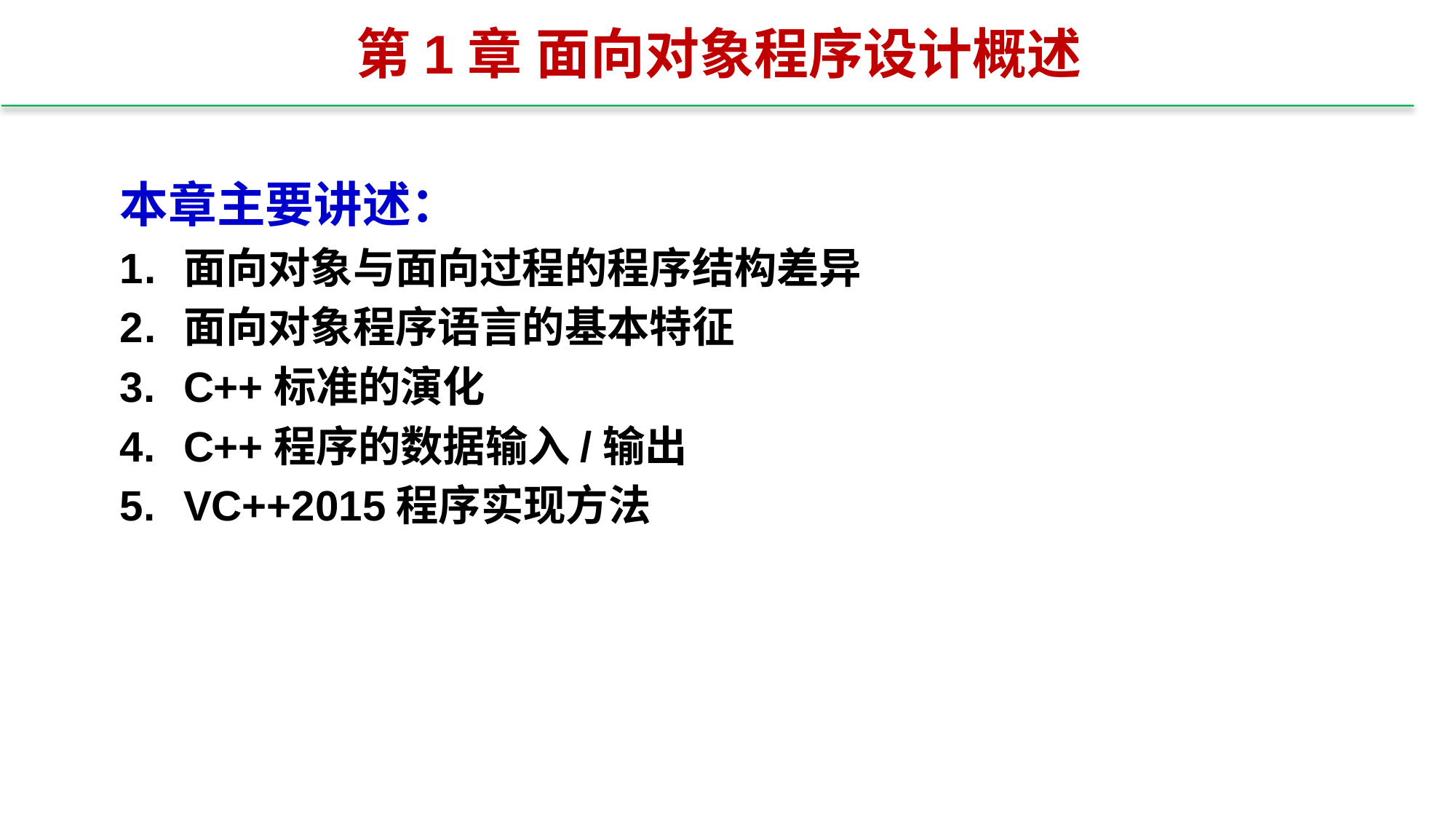

# 第1章 面向对象程序设计概述
本章主要讲述：
面向对象与面向过程的程序结构差异
面向对象程序语言的基本特征
C++标准的演化
C++程序的数据输入/输出
VC++2015程序实现方法